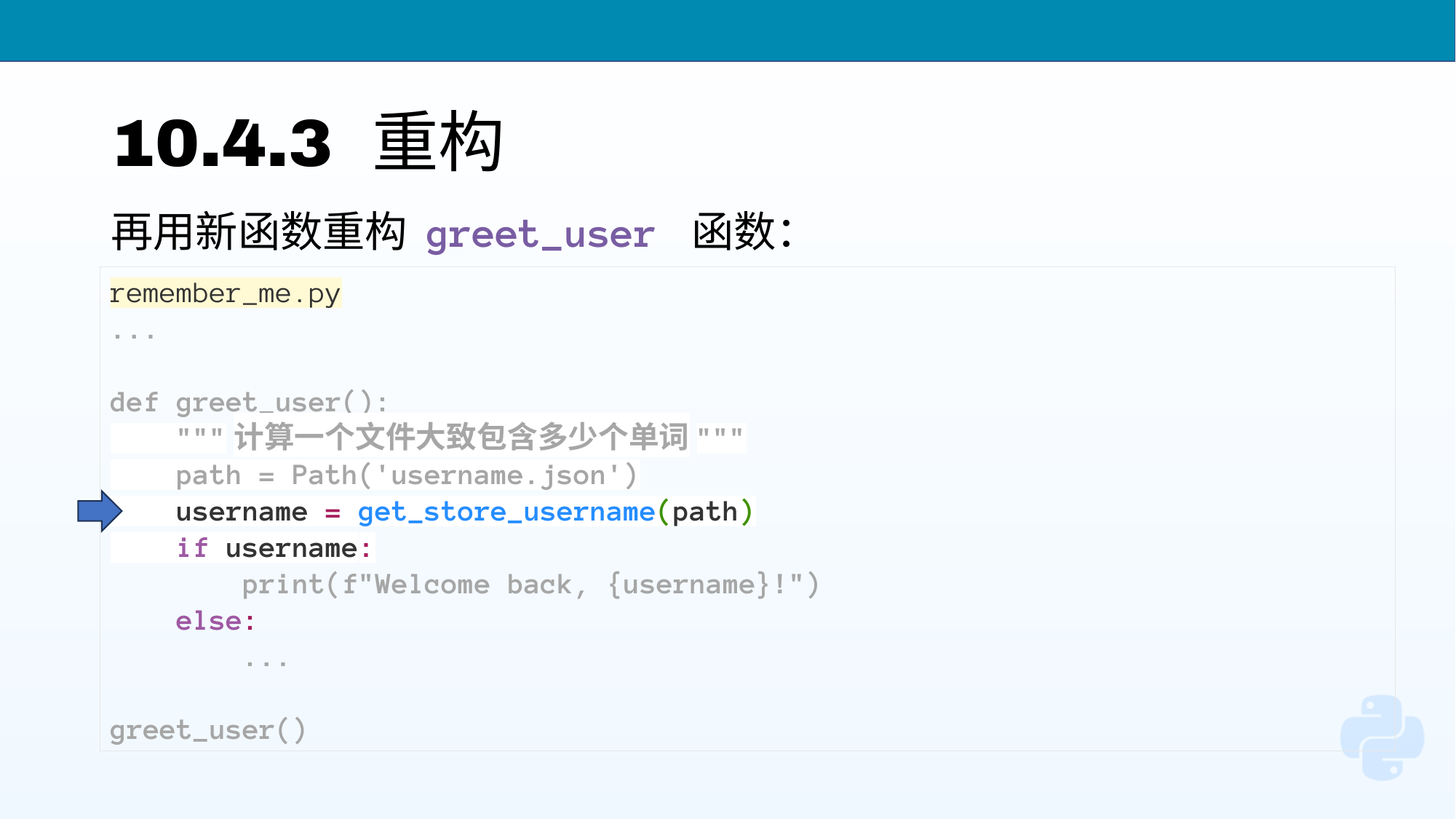

# 10.4.3 重构
再用新函数重构 greet_user 函数：
remember_me.py
...
def greet_user():
    """计算一个文件大致包含多少个单词"""
    path = Path('username.json')
    username = get_store_username(path)
    if username:
        print(f"Welcome back, {username}!")
    else:
        ...
greet_user()